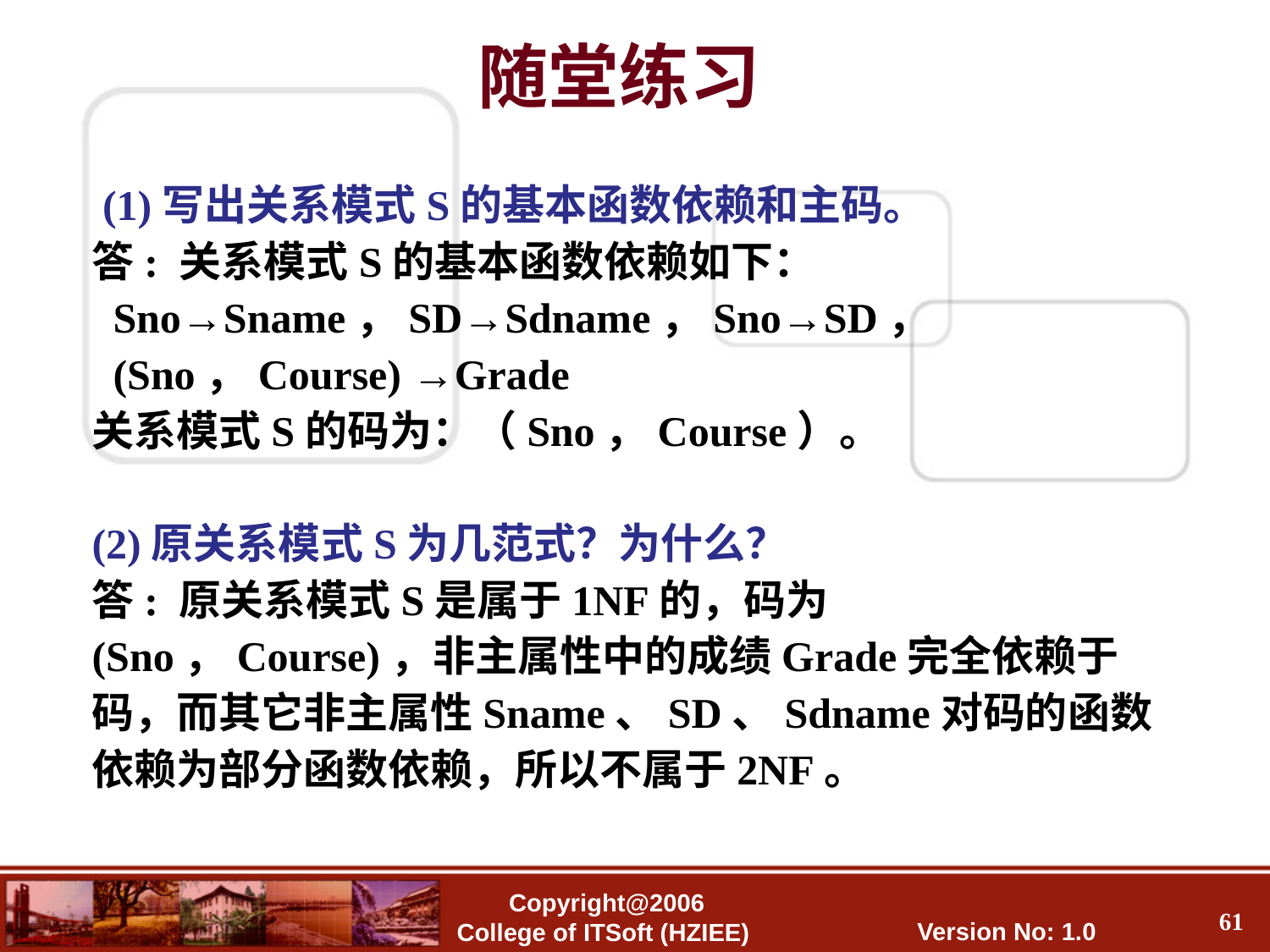

随堂练习
 (1)写出关系模式S的基本函数依赖和主码。
答: 关系模式S的基本函数依赖如下：
  Sno→Sname，SD→Sdname，Sno→SD，
  (Sno，Course) →Grade
关系模式S的码为：（Sno，Course）。

(2)原关系模式S为几范式？为什么？
答: 原关系模式S是属于1NF的，码为(Sno，Course)，非主属性中的成绩Grade完全依赖于码，而其它非主属性Sname、SD、Sdname对码的函数依赖为部分函数依赖，所以不属于2NF。